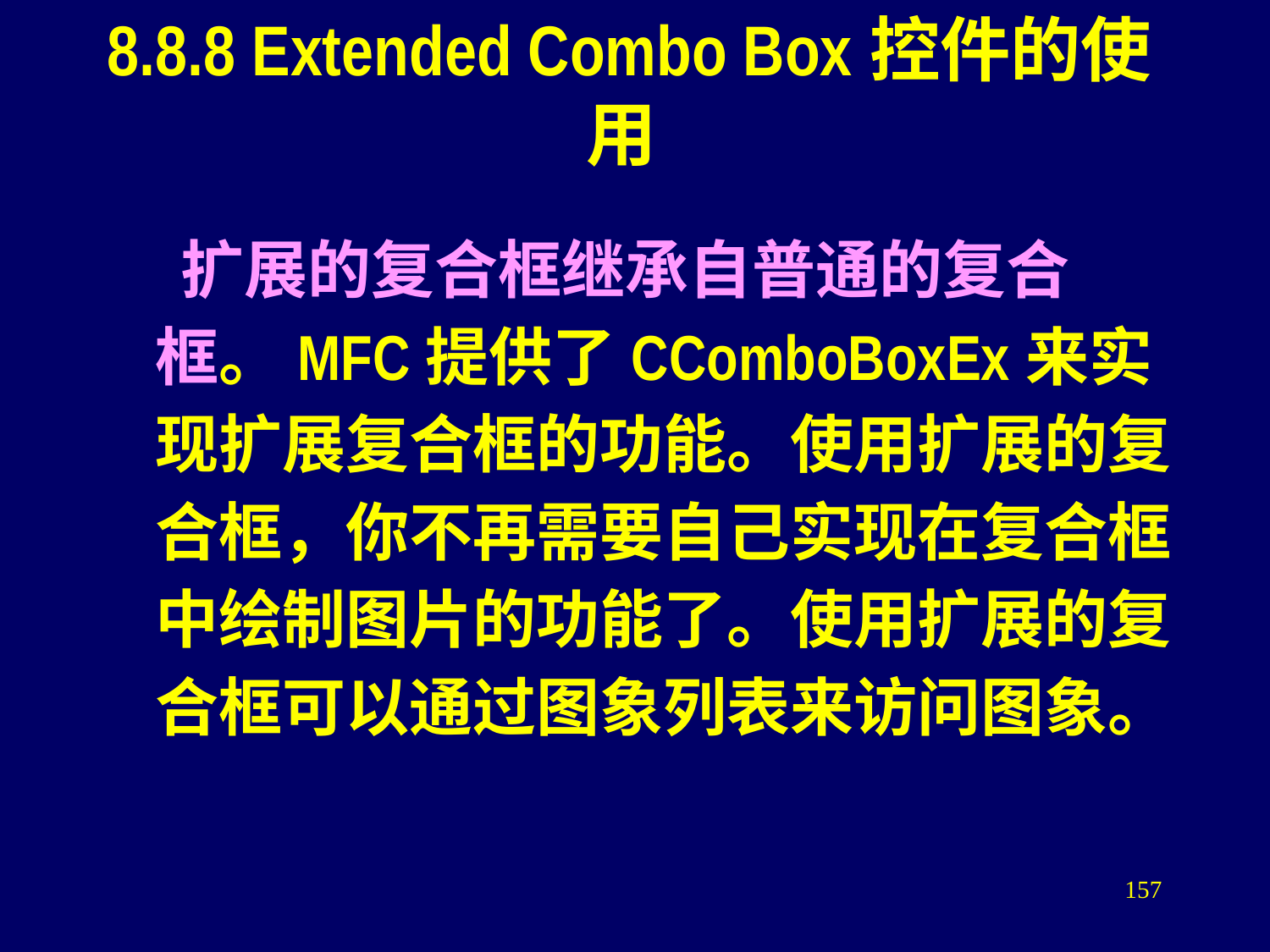

# 8.8.8 Extended Combo Box控件的使用
    扩展的复合框继承自普通的复合框。MFC提供了CComboBoxEx来实现扩展复合框的功能。使用扩展的复合框，你不再需要自己实现在复合框中绘制图片的功能了。使用扩展的复合框可以通过图象列表来访问图象。
157